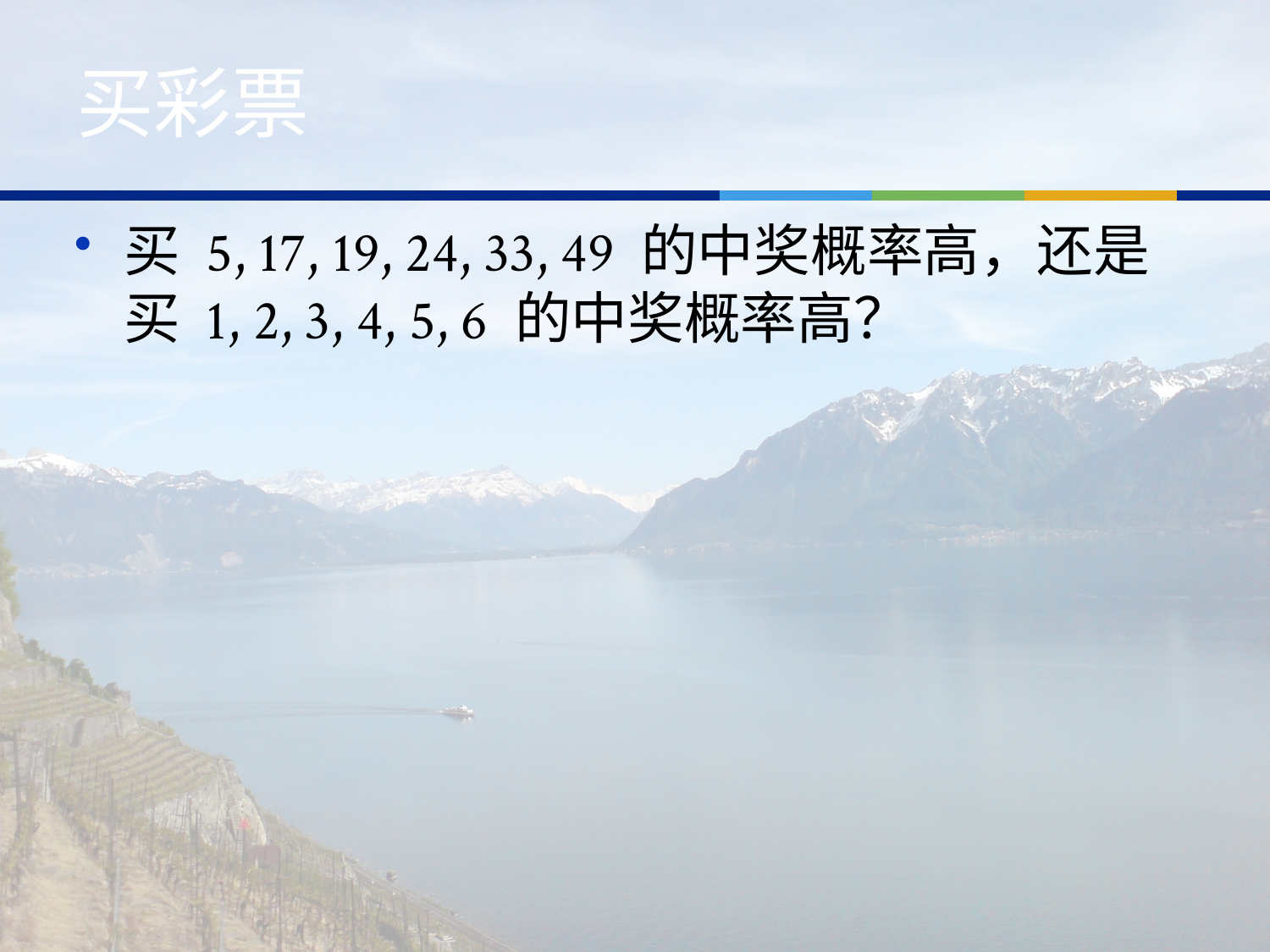

# 买彩票
买 5, 17, 19, 24, 33, 49 的中奖概率高，还是买 1, 2, 3, 4, 5, 6 的中奖概率高？